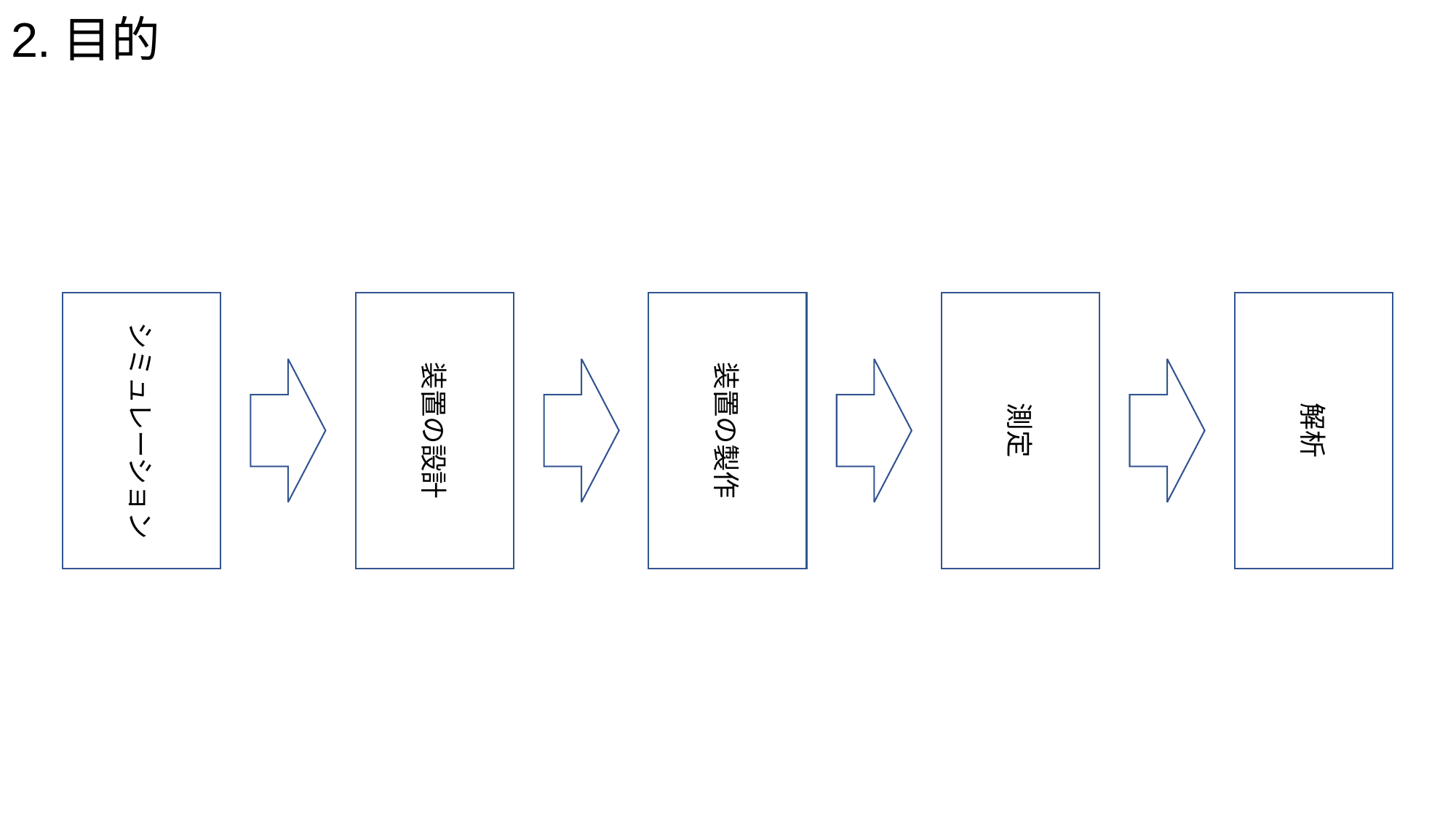

# 2.目的
装置の設計
装置の製作
測定
解析
シミュレーション